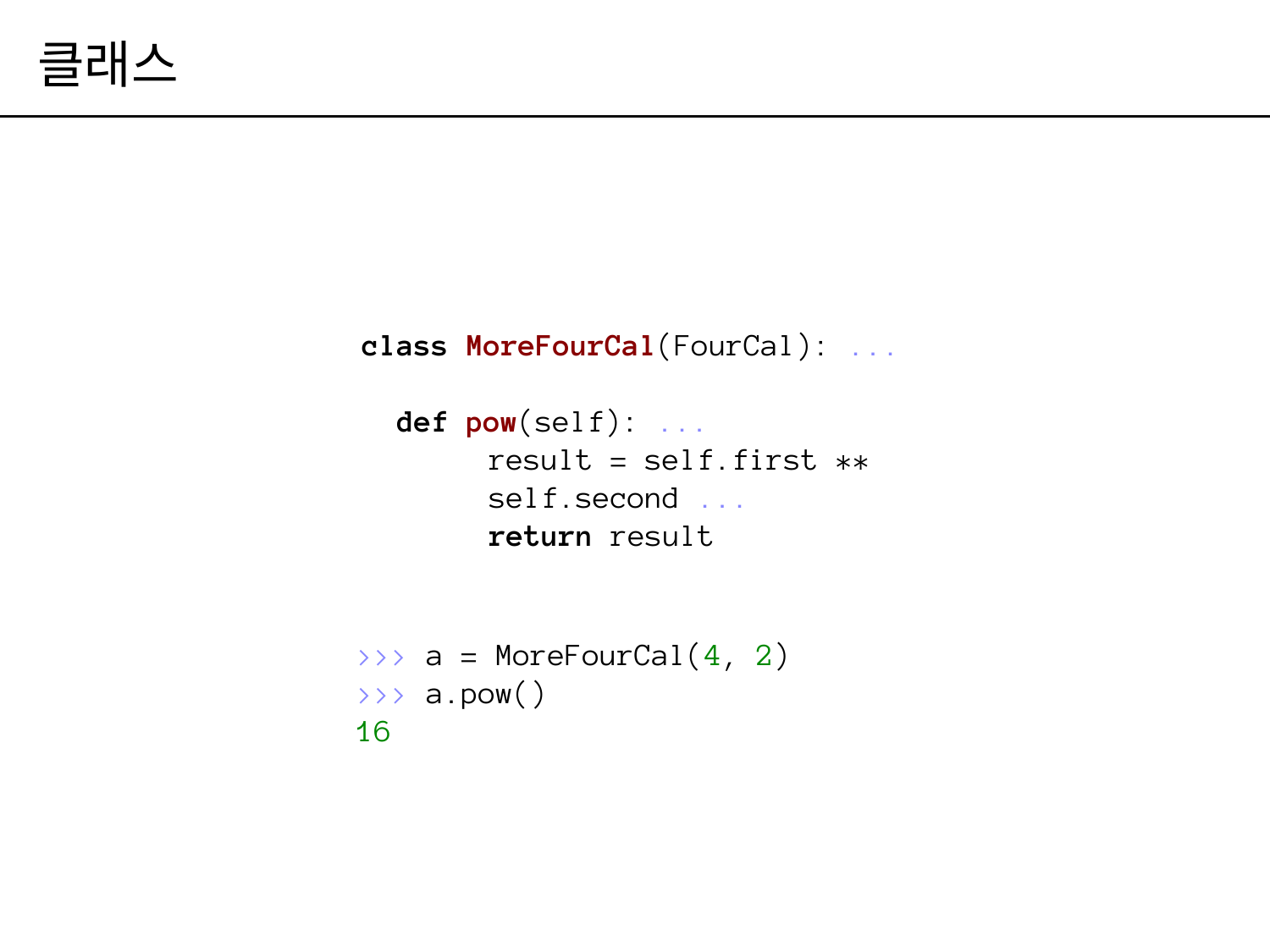

# 클래스
class MoreFourCal(FourCal): ...

  def pow(self): ...
	result = self.first ** 	self.second ...
	return result
>>> a = MoreFourCal(4, 2)
>>> a.pow()
16